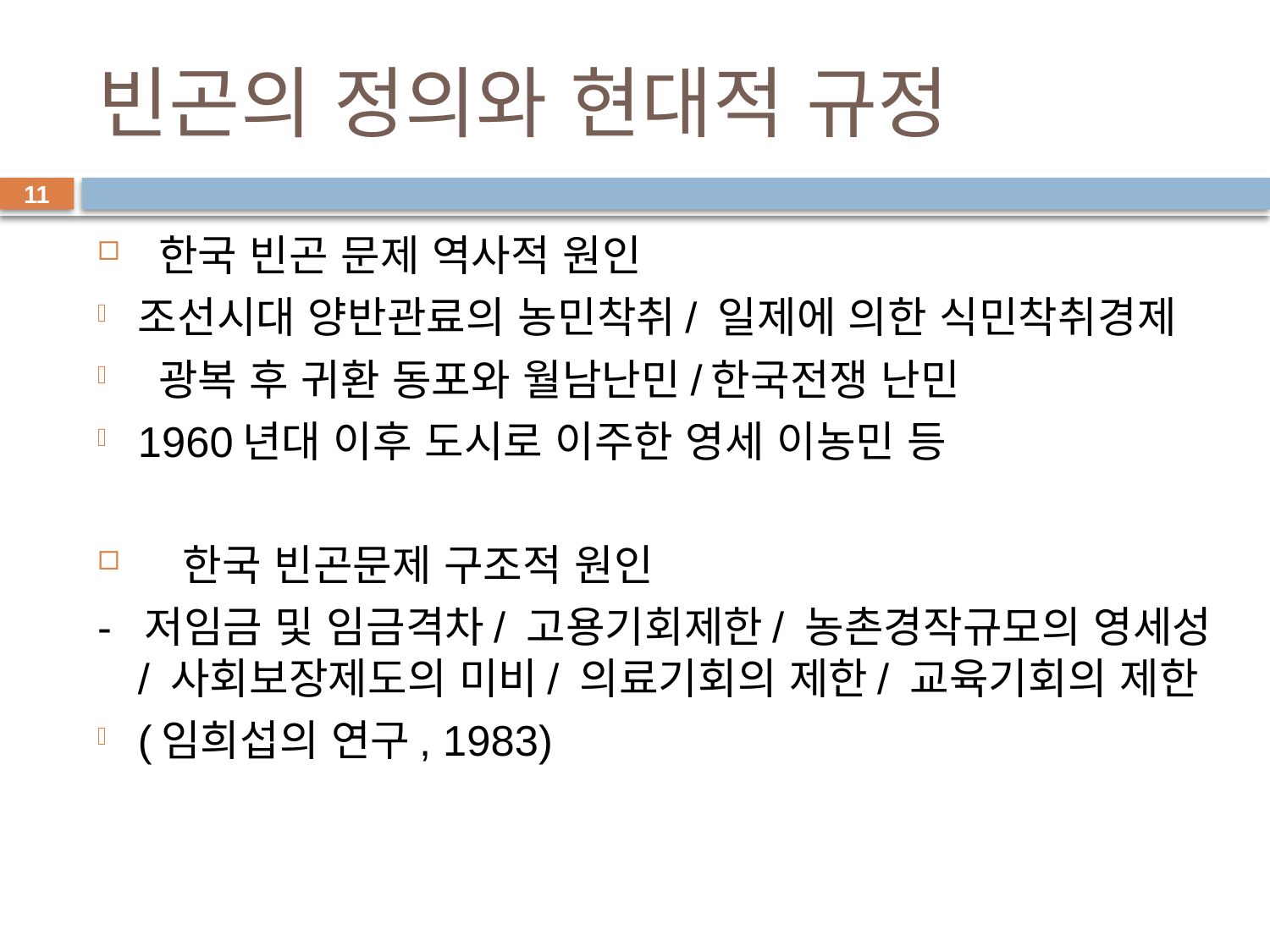

# 빈곤의 정의와 현대적 규정
11
 한국 빈곤 문제 역사적 원인
조선시대 양반관료의 농민착취/ 일제에 의한 식민착취경제
 광복 후 귀환 동포와 월남난민/한국전쟁 난민
1960년대 이후 도시로 이주한 영세 이농민 등

   한국 빈곤문제 구조적 원인
-  저임금 및 임금격차/ 고용기회제한/ 농촌경작규모의 영세성/ 사회보장제도의 미비/ 의료기회의 제한/ 교육기회의 제한
(임희섭의 연구, 1983)